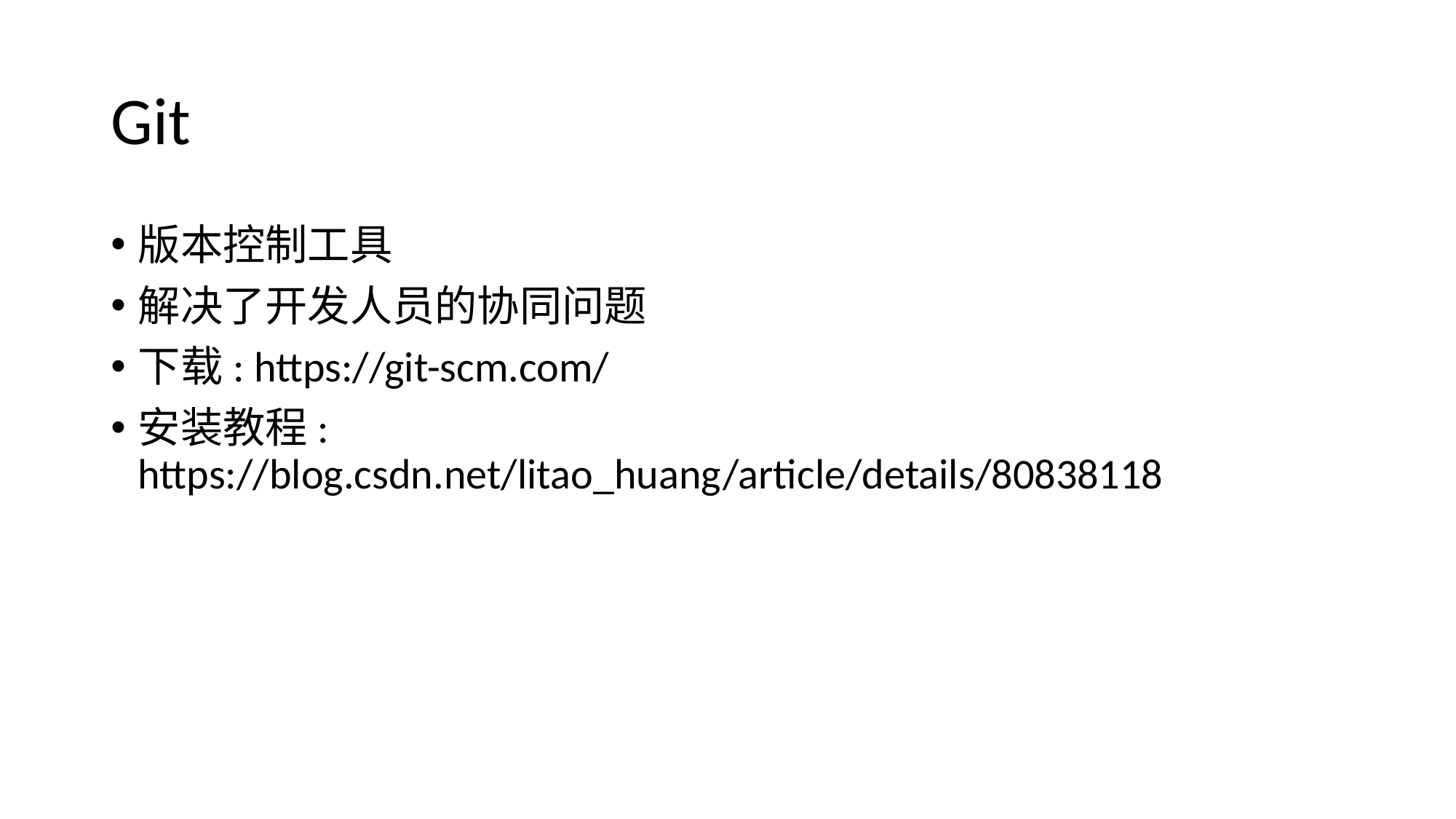

# Git
版本控制工具
解决了开发人员的协同问题
下载: https://git-scm.com/
安装教程: 	https://blog.csdn.net/litao_huang/article/details/80838118